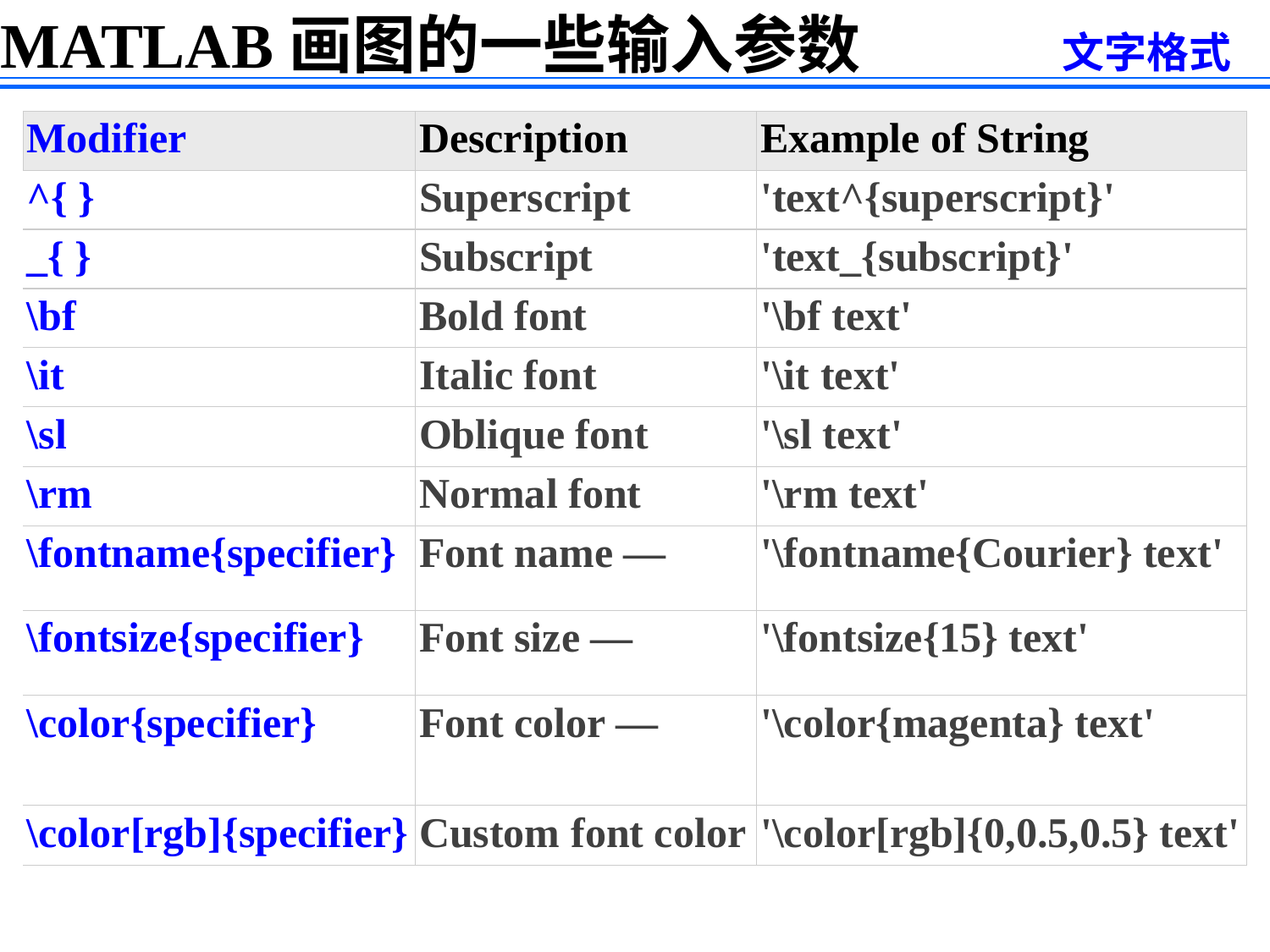

MATLAB画图的一些输入参数              文字格式

| Modifier | Description | Example of String |
| --- | --- | --- |
| ^{ } | Superscript | 'text^{superscript}' |
| \_{ } | Subscript | 'text\_{subscript}' |
| \bf | Bold font | '\bf text' |
| \it | Italic font | '\it text' |
| \sl | Oblique font | '\sl text' |
| \rm | Normal font | '\rm text' |
| \fontname{specifier} | Font name — | '\fontname{Courier} text' |
| \fontsize{specifier} | Font size — | '\fontsize{15} text' |
| \color{specifier} | Font color — | '\color{magenta} text' |
| \color[rgb]{specifier} | Custom font color | '\color[rgb]{0,0.5,0.5} text' |